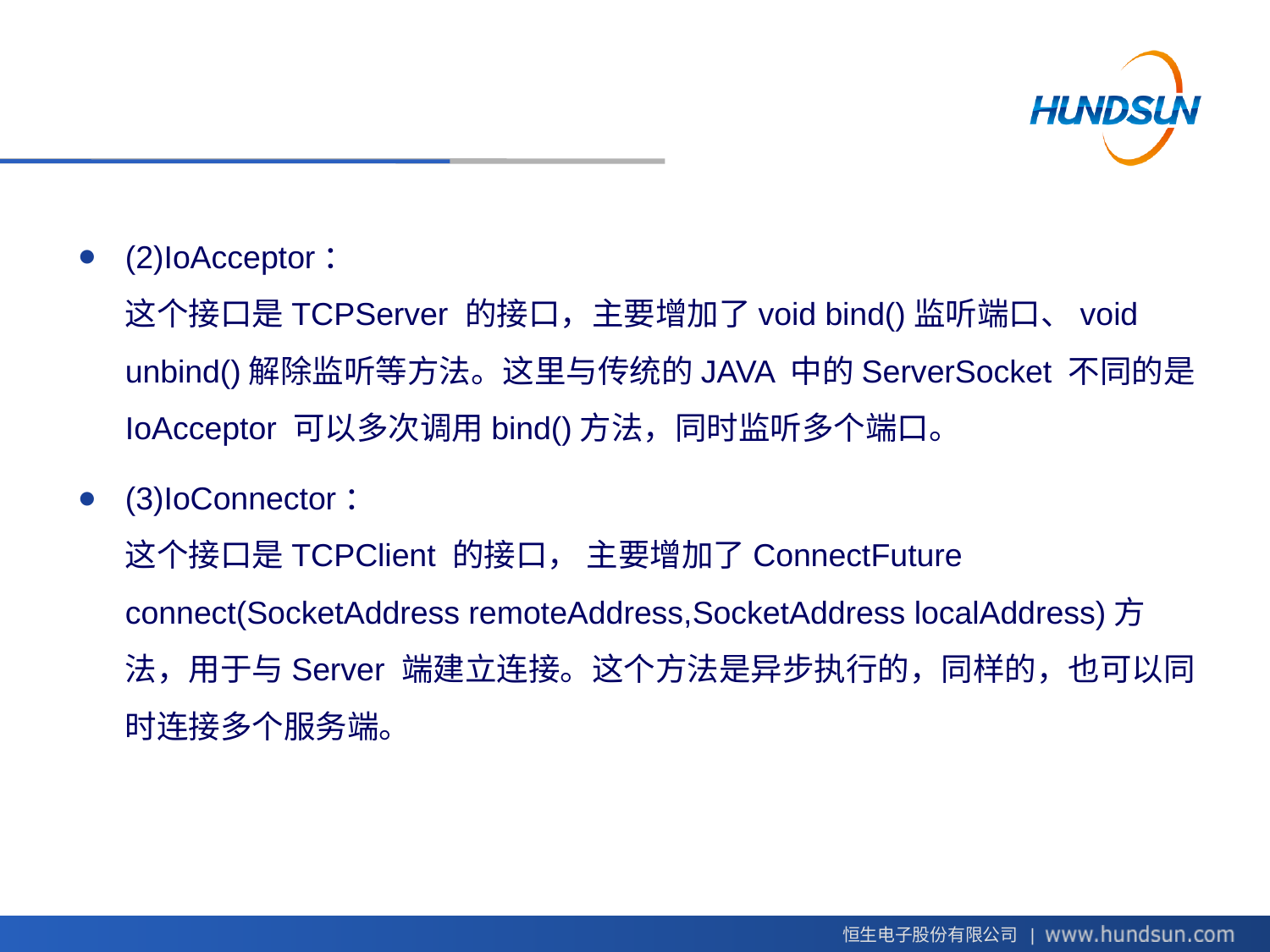

#
(2)IoAcceptor：
这个接口是TCPServer 的接口，主要增加了void bind()监听端口、void unbind()解除监听等方法。这里与传统的JAVA 中的ServerSocket 不同的是IoAcceptor 可以多次调用bind()方法，同时监听多个端口。
(3)IoConnector：
这个接口是TCPClient 的接口， 主要增加了ConnectFuture connect(SocketAddress remoteAddress,SocketAddress localAddress)方法，用于与Server 端建立连接。这个方法是异步执行的，同样的，也可以同时连接多个服务端。